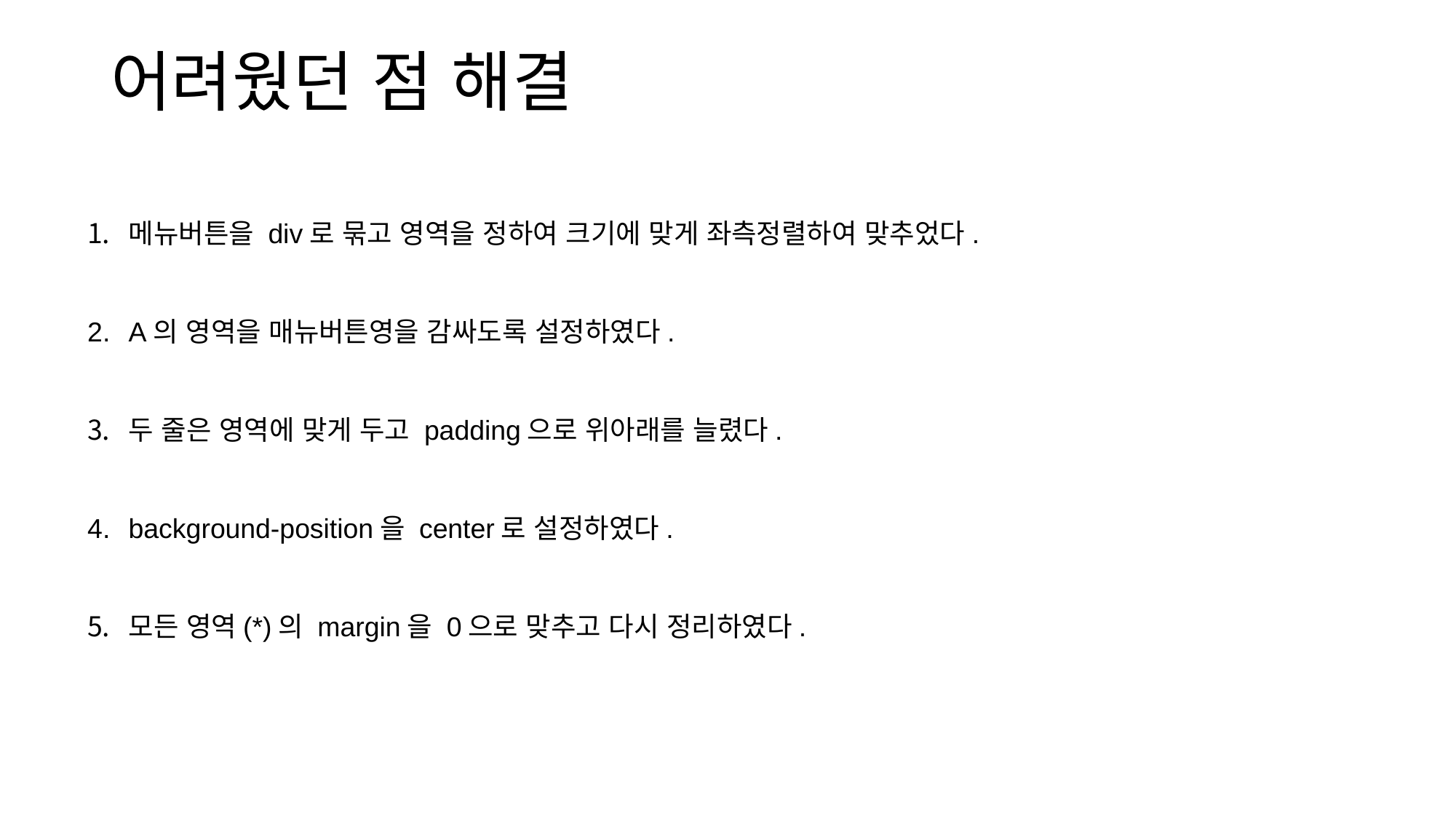

# 어려웠던 점 해결
메뉴버튼을 div로 묶고 영역을 정하여 크기에 맞게 좌측정렬하여 맞추었다.

A의 영역을 매뉴버튼영을 감싸도록 설정하였다.

두 줄은 영역에 맞게 두고 padding으로 위아래를 늘렸다.

background-position을 center로 설정하였다.

모든 영역(*)의 margin을 0으로 맞추고 다시 정리하였다.